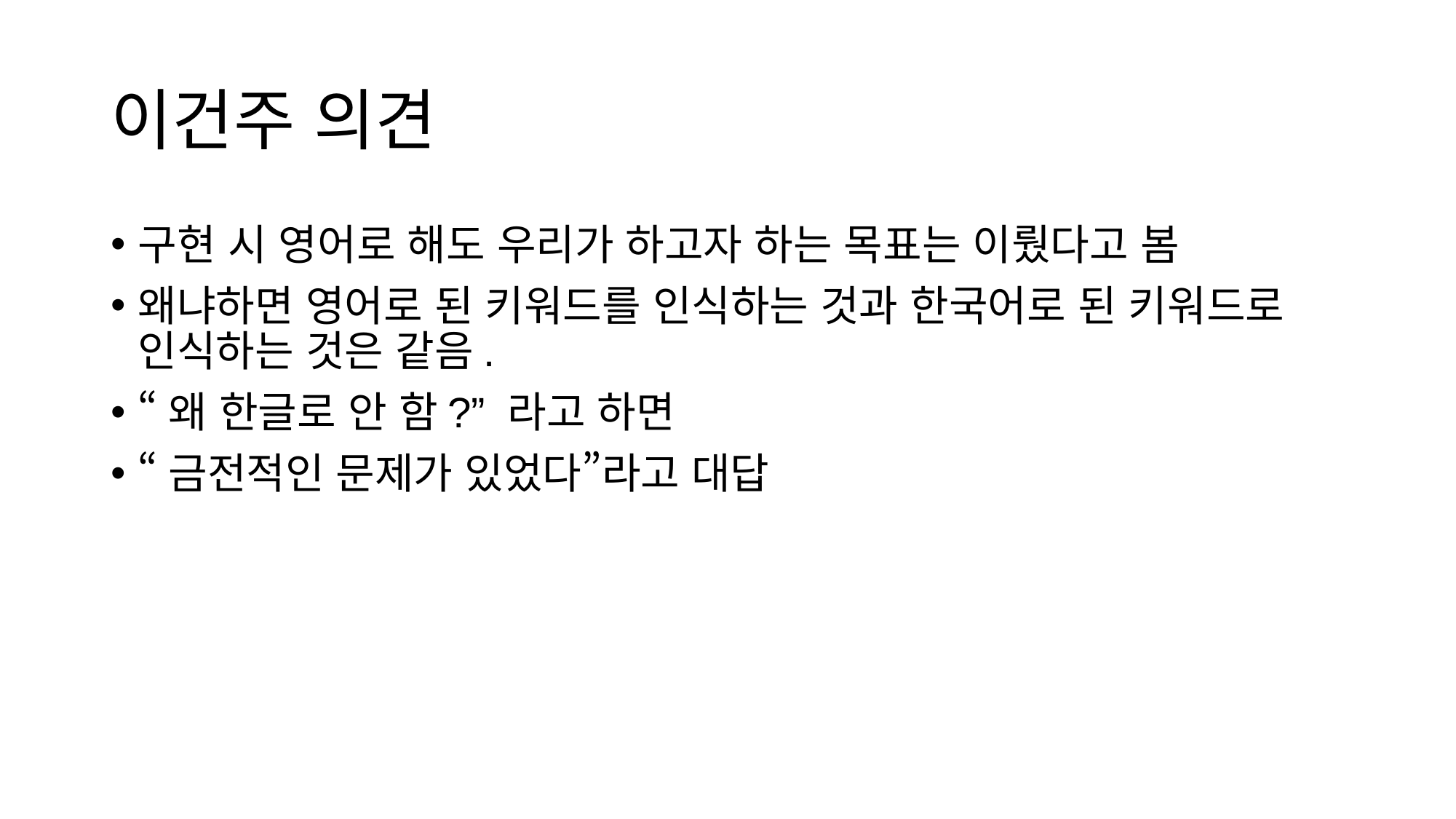

# 이건주 의견
구현 시 영어로 해도 우리가 하고자 하는 목표는 이뤘다고 봄
왜냐하면 영어로 된 키워드를 인식하는 것과 한국어로 된 키워드로 인식하는 것은 같음.
“왜 한글로 안 함?” 라고 하면
“금전적인 문제가 있었다”라고 대답